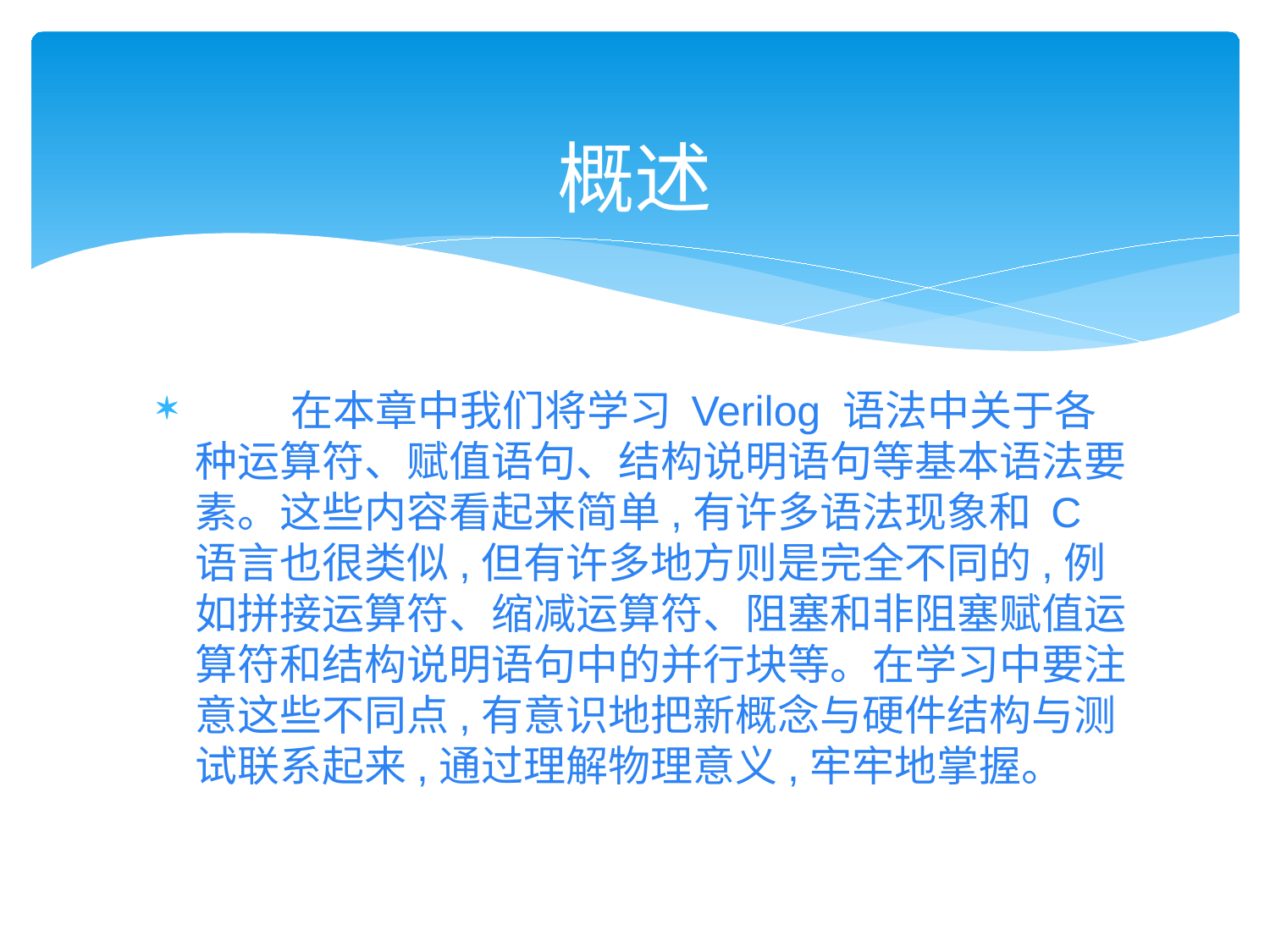

# 概述
         在本章中我们将学习 Verilog 语法中关于各种运算符、赋值语句、结构说明语句等基本语法要素。这些内容看起来简单,有许多语法现象和 C 语言也很类似,但有许多地方则是完全不同的,例如拼接运算符、缩减运算符、阻塞和非阻塞赋值运算符和结构说明语句中的并行块等。在学习中要注意这些不同点,有意识地把新概念与硬件结构与测试联系起来,通过理解物理意义,牢牢地掌握。